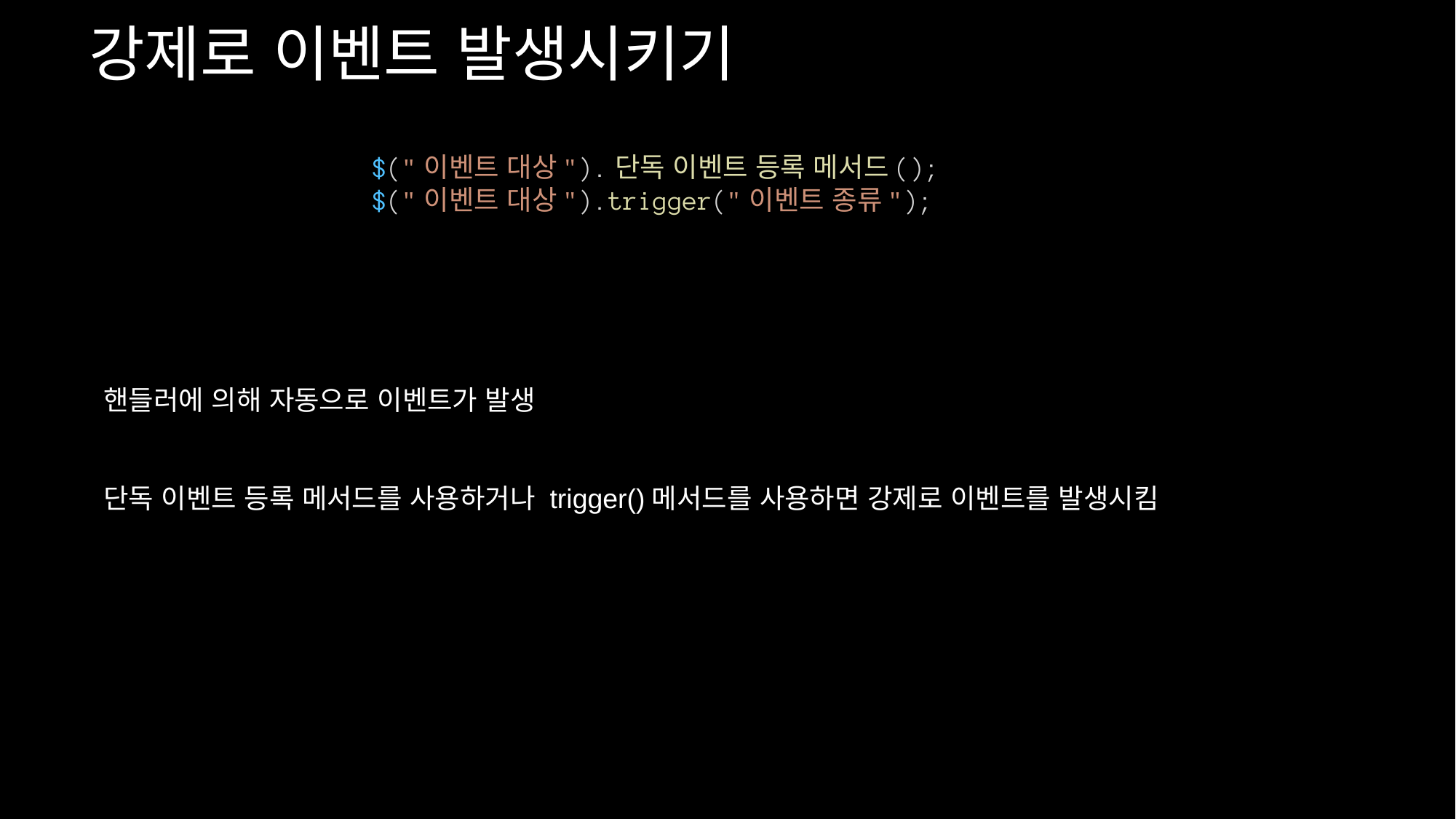

강제로 이벤트 발생시키기
$("이벤트 대상").단독 이벤트 등록 메서드();
$("이벤트 대상").trigger("이벤트 종류");
핸들러에 의해 자동으로 이벤트가 발생

단독 이벤트 등록 메서드를 사용하거나 trigger()메서드를 사용하면 강제로 이벤트를 발생시킴